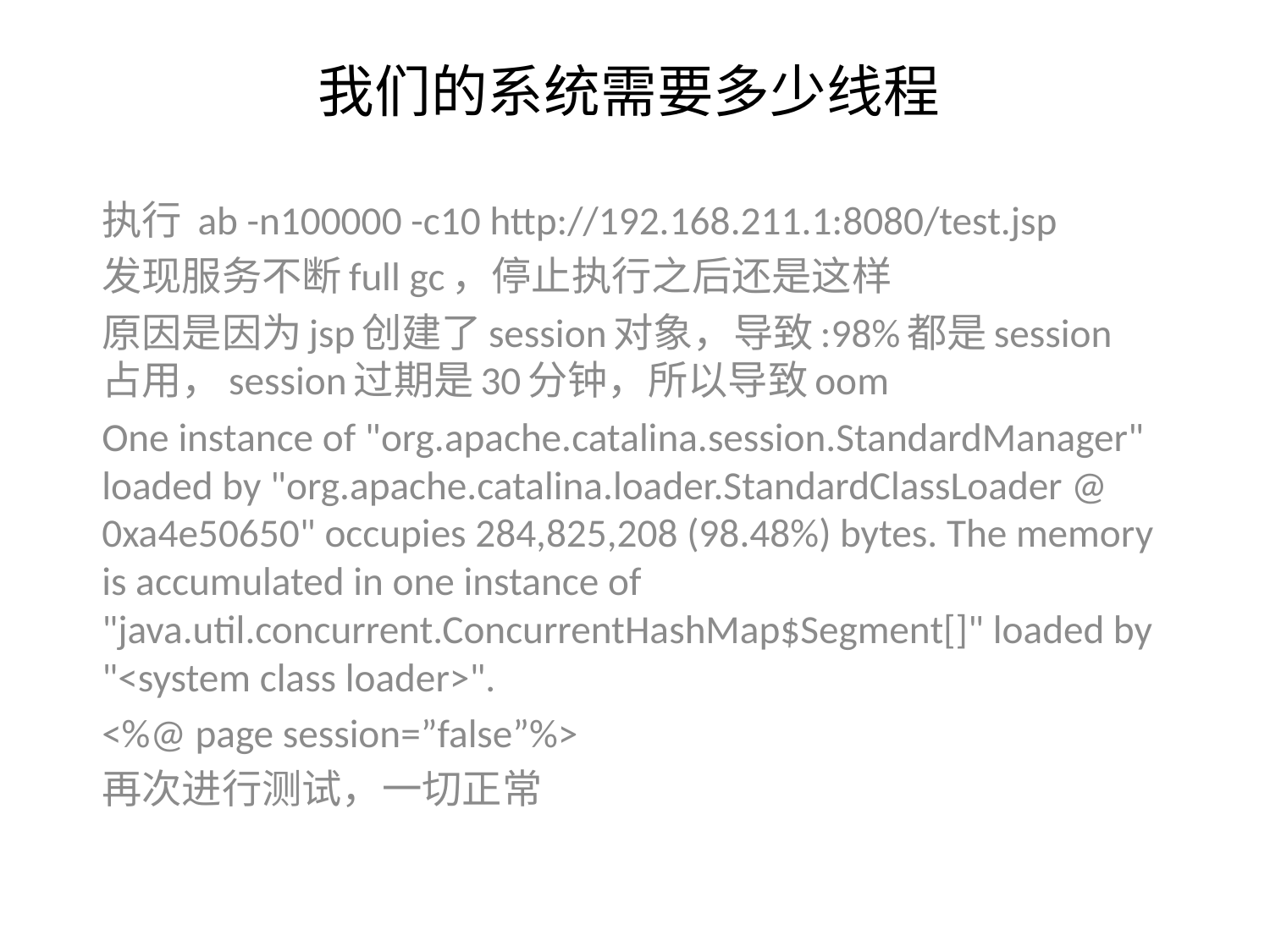

# 我们的系统需要多少线程
执行 ab -n100000 -c10 http://192.168.211.1:8080/test.jsp
发现服务不断full gc，停止执行之后还是这样
原因是因为jsp创建了session对象，导致:98%都是session占用，session过期是30分钟，所以导致oom
One instance of "org.apache.catalina.session.StandardManager" loaded by "org.apache.catalina.loader.StandardClassLoader @ 0xa4e50650" occupies 284,825,208 (98.48%) bytes. The memory is accumulated in one instance of "java.util.concurrent.ConcurrentHashMap$Segment[]" loaded by "<system class loader>".
<%@ page session=”false”%>
再次进行测试，一切正常